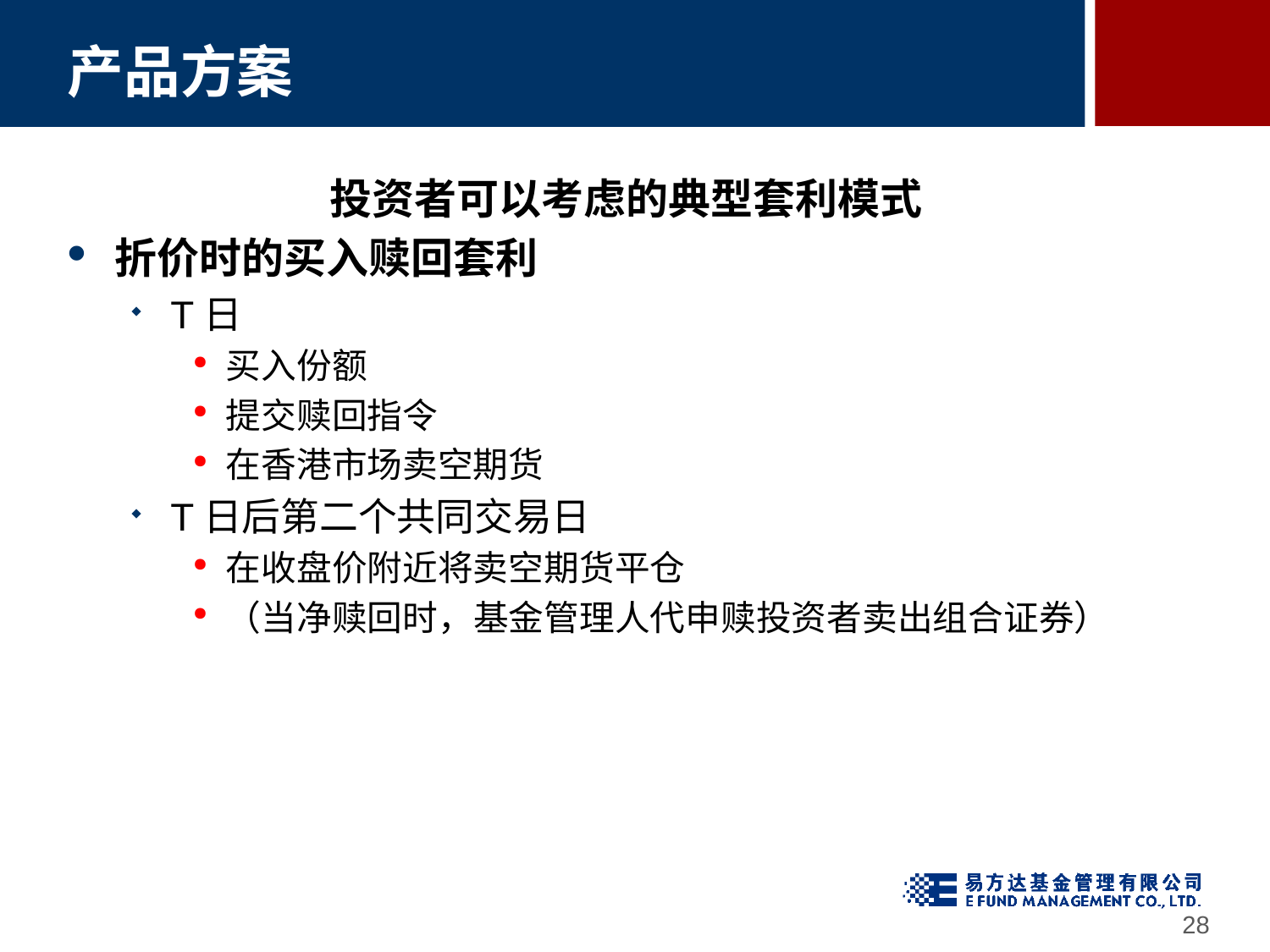

# 产品方案
投资者可以考虑的典型套利模式
折价时的买入赎回套利
T日
买入份额
提交赎回指令
在香港市场卖空期货
T日后第二个共同交易日
在收盘价附近将卖空期货平仓
（当净赎回时，基金管理人代申赎投资者卖出组合证券）